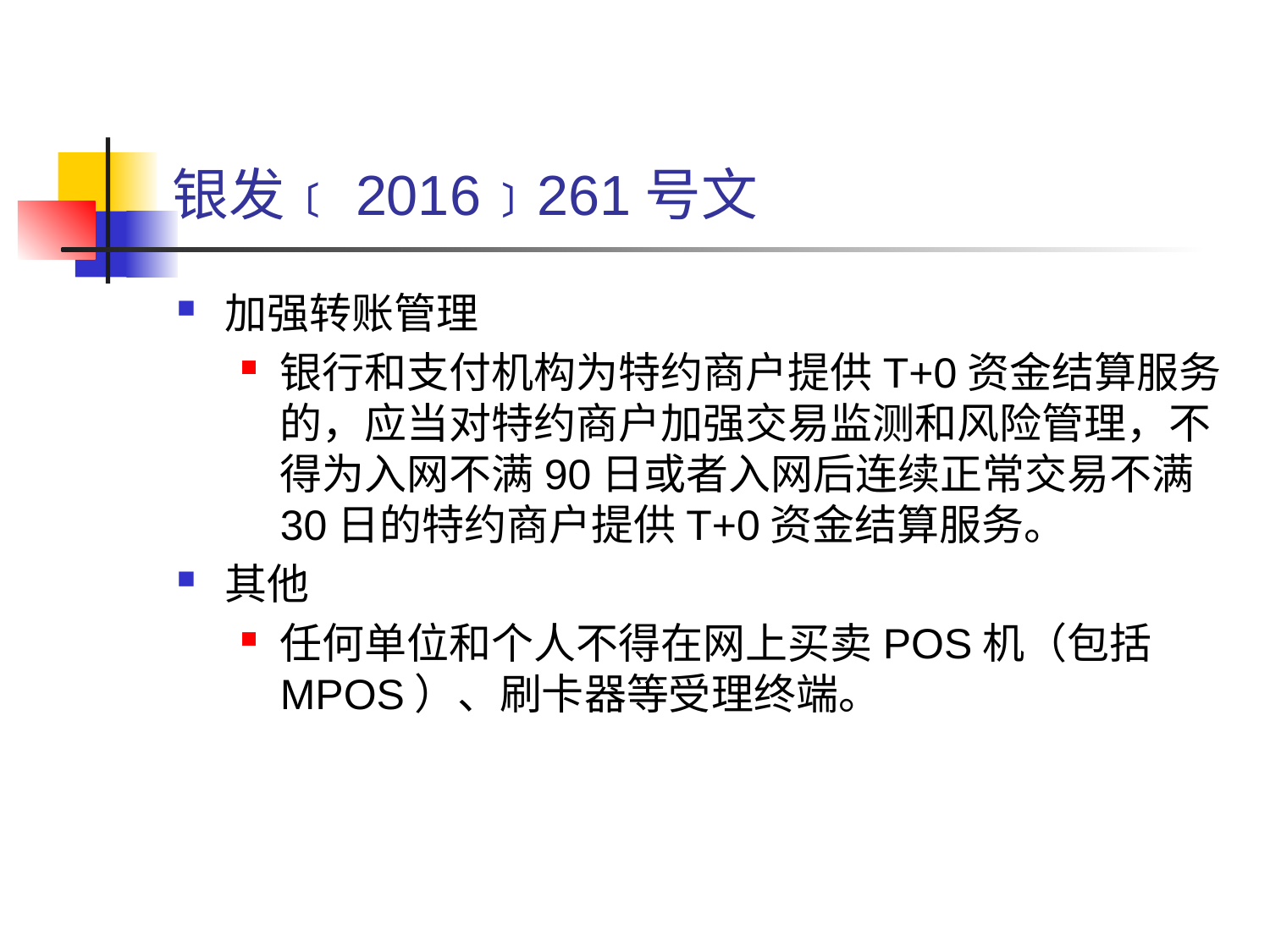

# 银发﹝2016﹞261号文
加强转账管理
银行和支付机构为特约商户提供T+0资金结算服务的，应当对特约商户加强交易监测和风险管理，不得为入网不满90日或者入网后连续正常交易不满30日的特约商户提供T+0资金结算服务。
其他
任何单位和个人不得在网上买卖POS机（包括MPOS）、刷卡器等受理终端。